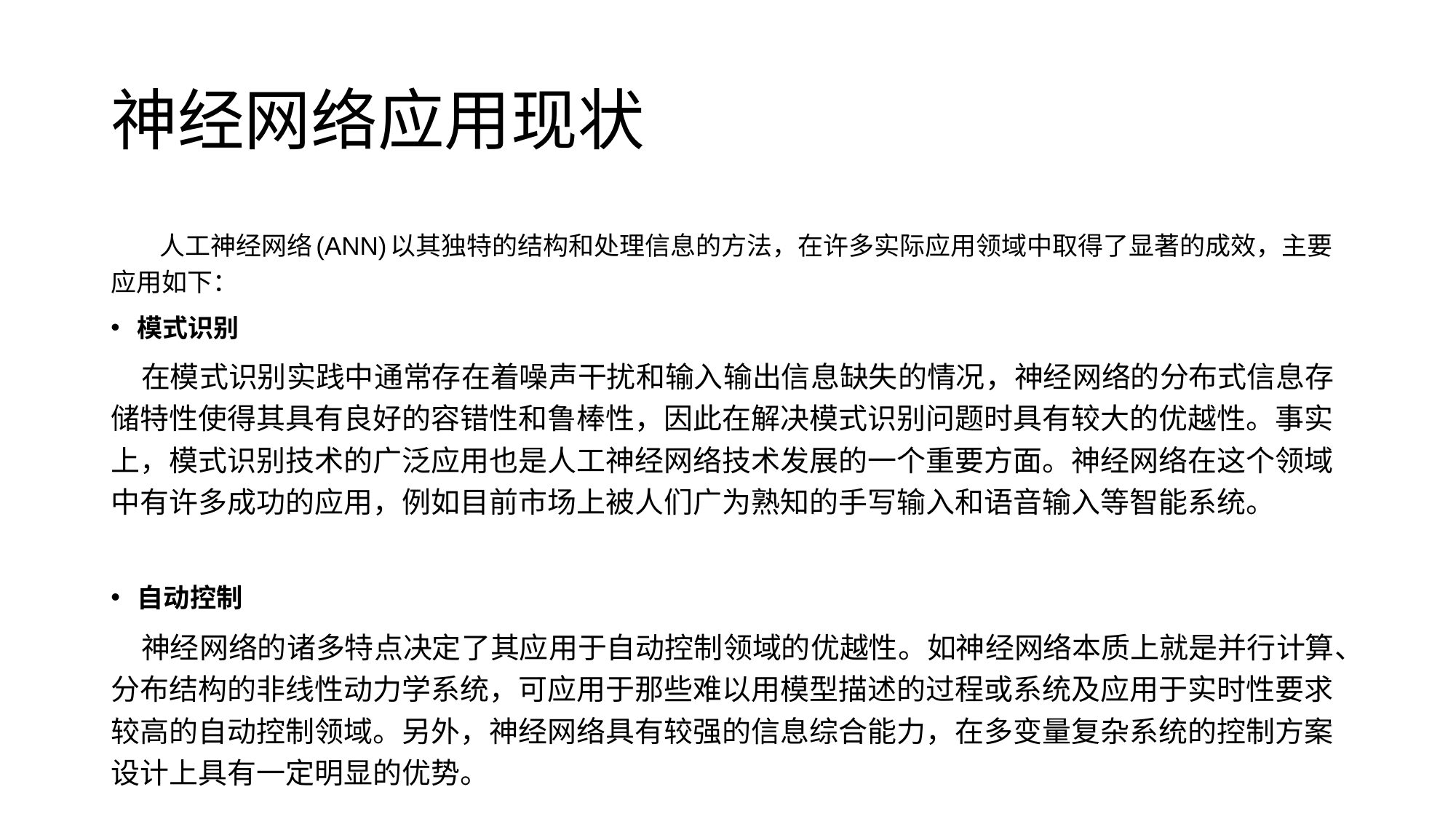

# 神经网络应用现状
        人工神经网络(ANN)以其独特的结构和处理信息的方法，在许多实际应用领域中取得了显著的成效，主要应用如下：
模式识别
    在模式识别实践中通常存在着噪声干扰和输入输出信息缺失的情况，神经网络的分布式信息存储特性使得其具有良好的容错性和鲁棒性，因此在解决模式识别问题时具有较大的优越性。事实上，模式识别技术的广泛应用也是人工神经网络技术发展的一个重要方面。神经网络在这个领域中有许多成功的应用，例如目前市场上被人们广为熟知的手写输入和语音输入等智能系统。

自动控制
    神经网络的诸多特点决定了其应用于自动控制领域的优越性。如神经网络本质上就是并行计算、分布结构的非线性动力学系统，可应用于那些难以用模型描述的过程或系统及应用于实时性要求较高的自动控制领域。另外，神经网络具有较强的信息综合能力，在多变量复杂系统的控制方案设计上具有一定明显的优势。